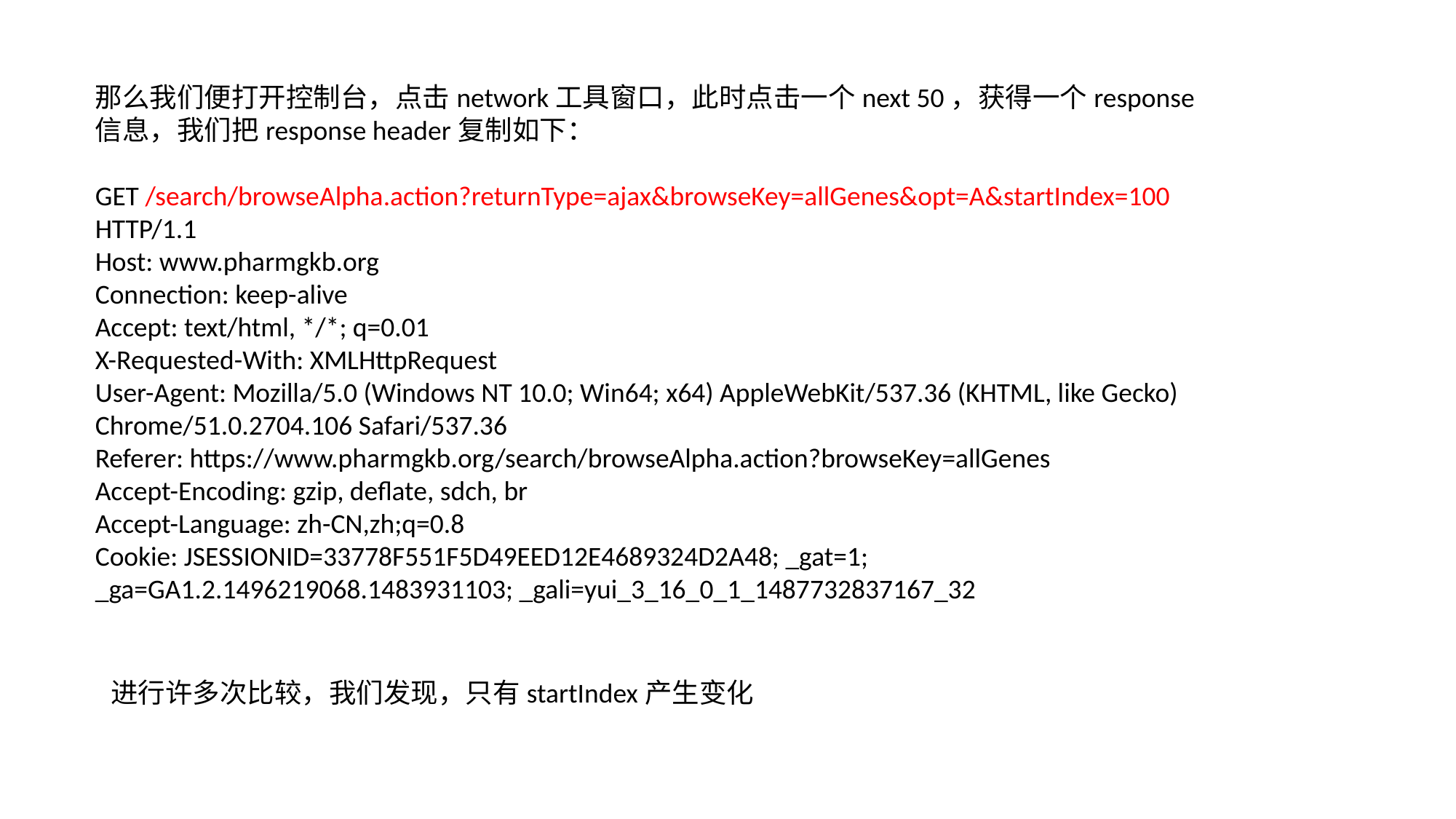

那么我们便打开控制台，点击network工具窗口，此时点击一个next 50，获得一个response信息，我们把response header复制如下：

GET /search/browseAlpha.action?returnType=ajax&browseKey=allGenes&opt=A&startIndex=100 HTTP/1.1
Host: www.pharmgkb.org
Connection: keep-alive
Accept: text/html, */*; q=0.01
X-Requested-With: XMLHttpRequest
User-Agent: Mozilla/5.0 (Windows NT 10.0; Win64; x64) AppleWebKit/537.36 (KHTML, like Gecko) Chrome/51.0.2704.106 Safari/537.36
Referer: https://www.pharmgkb.org/search/browseAlpha.action?browseKey=allGenes
Accept-Encoding: gzip, deflate, sdch, br
Accept-Language: zh-CN,zh;q=0.8
Cookie: JSESSIONID=33778F551F5D49EED12E4689324D2A48; _gat=1; _ga=GA1.2.1496219068.1483931103; _gali=yui_3_16_0_1_1487732837167_32
进行许多次比较，我们发现，只有startIndex产生变化